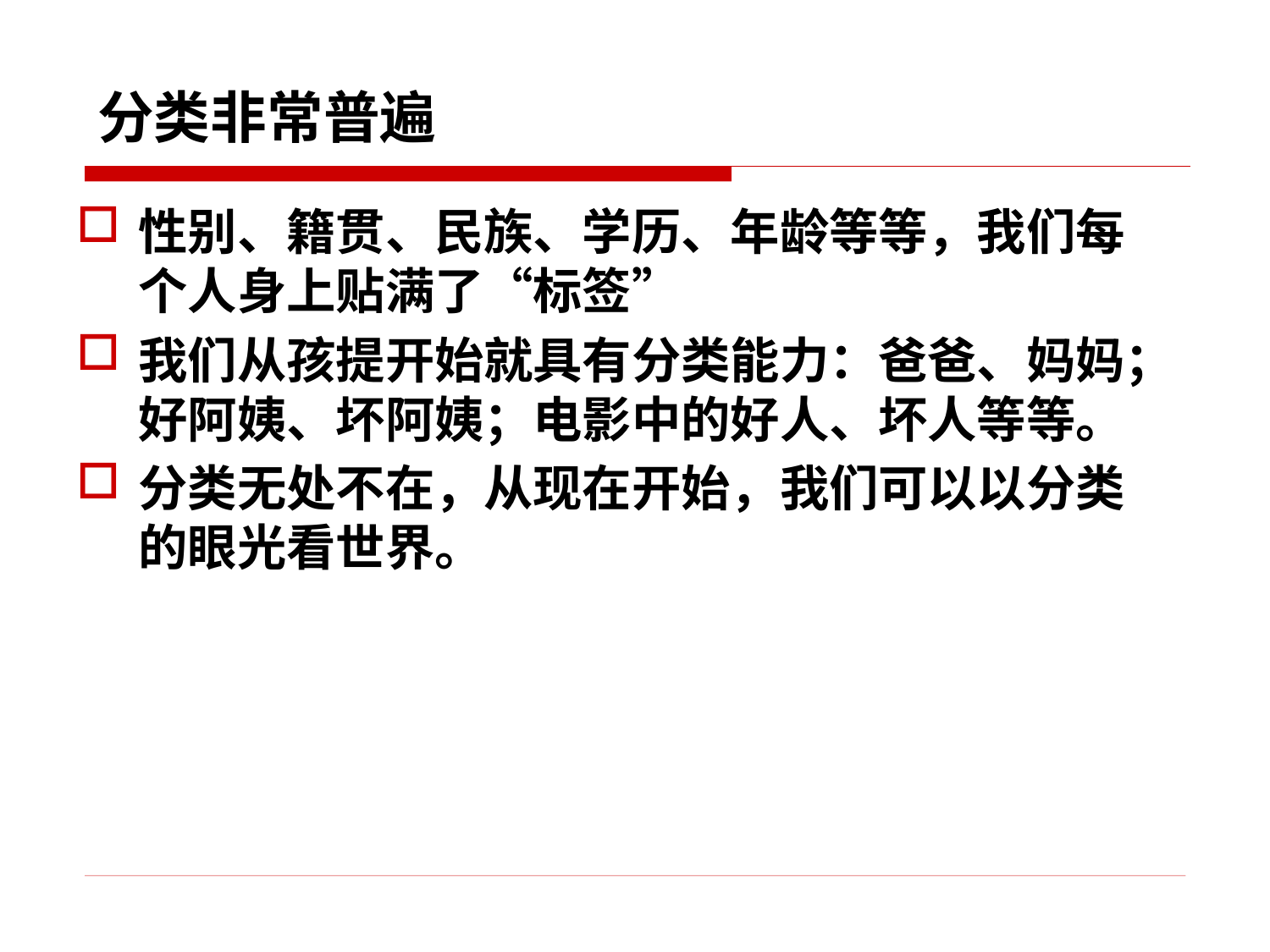

# 分类非常普遍
性别、籍贯、民族、学历、年龄等等，我们每个人身上贴满了“标签”
我们从孩提开始就具有分类能力：爸爸、妈妈；好阿姨、坏阿姨；电影中的好人、坏人等等。
分类无处不在，从现在开始，我们可以以分类的眼光看世界。